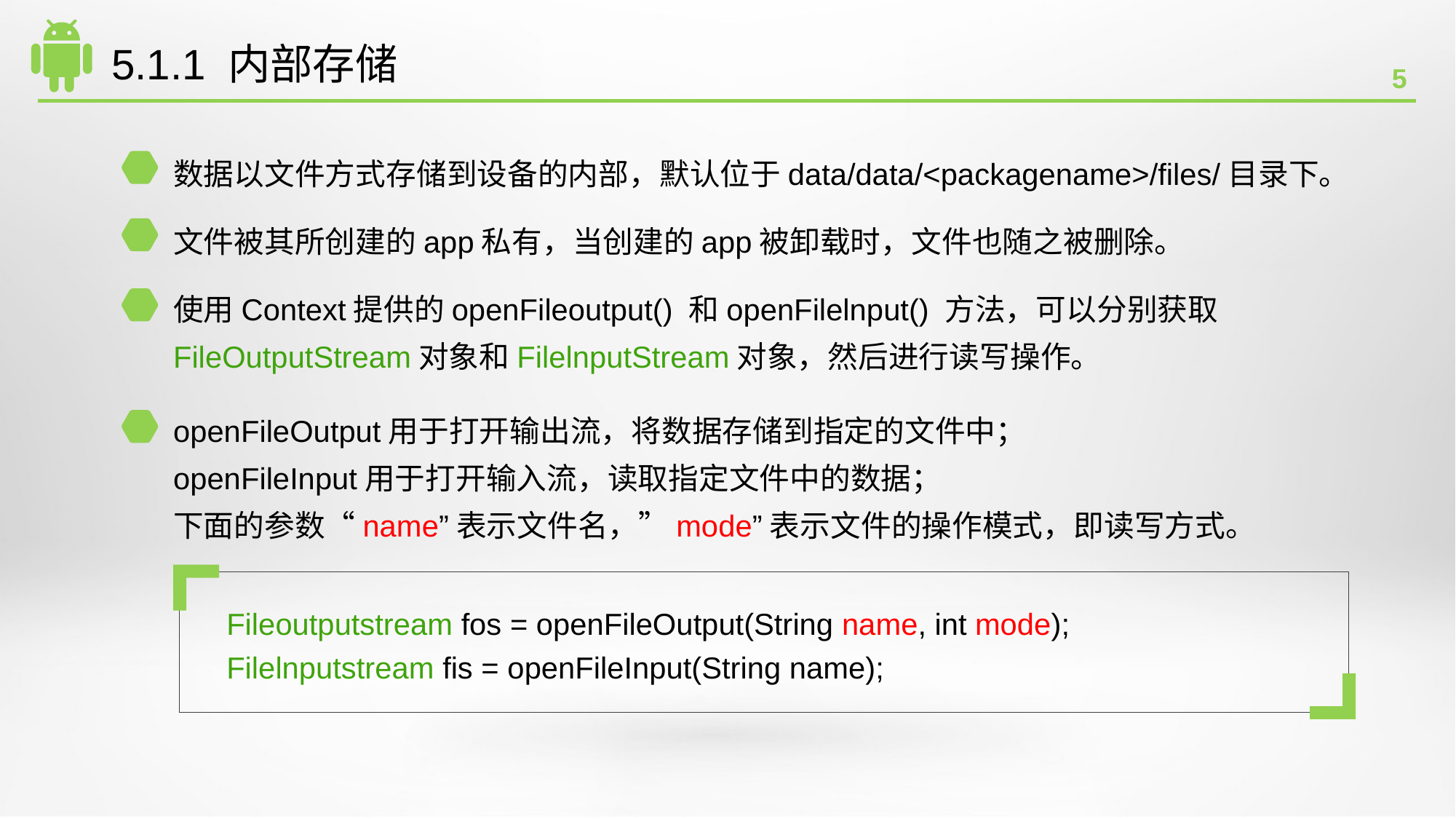

# 5.1.1 内部存储
数据以文件方式存储到设备的内部，默认位于data/data/<packagename>/files/目录下。

文件被其所创建的app私有，当创建的app被卸载时，文件也随之被删除。

使用Context提供的openFileoutput() 和openFilelnput() 方法，可以分别获取FileOutputStream对象和FilelnputStream对象，然后进行读写操作。

openFileOutput用于打开输出流，将数据存储到指定的文件中；
openFileInput用于打开输入流，读取指定文件中的数据；
下面的参数“name”表示文件名，”mode”表示文件的操作模式，即读写方式。

Fileoutputstream fos = openFileOutput(String name, int mode);
Filelnputstream fis = openFileInput(String name);